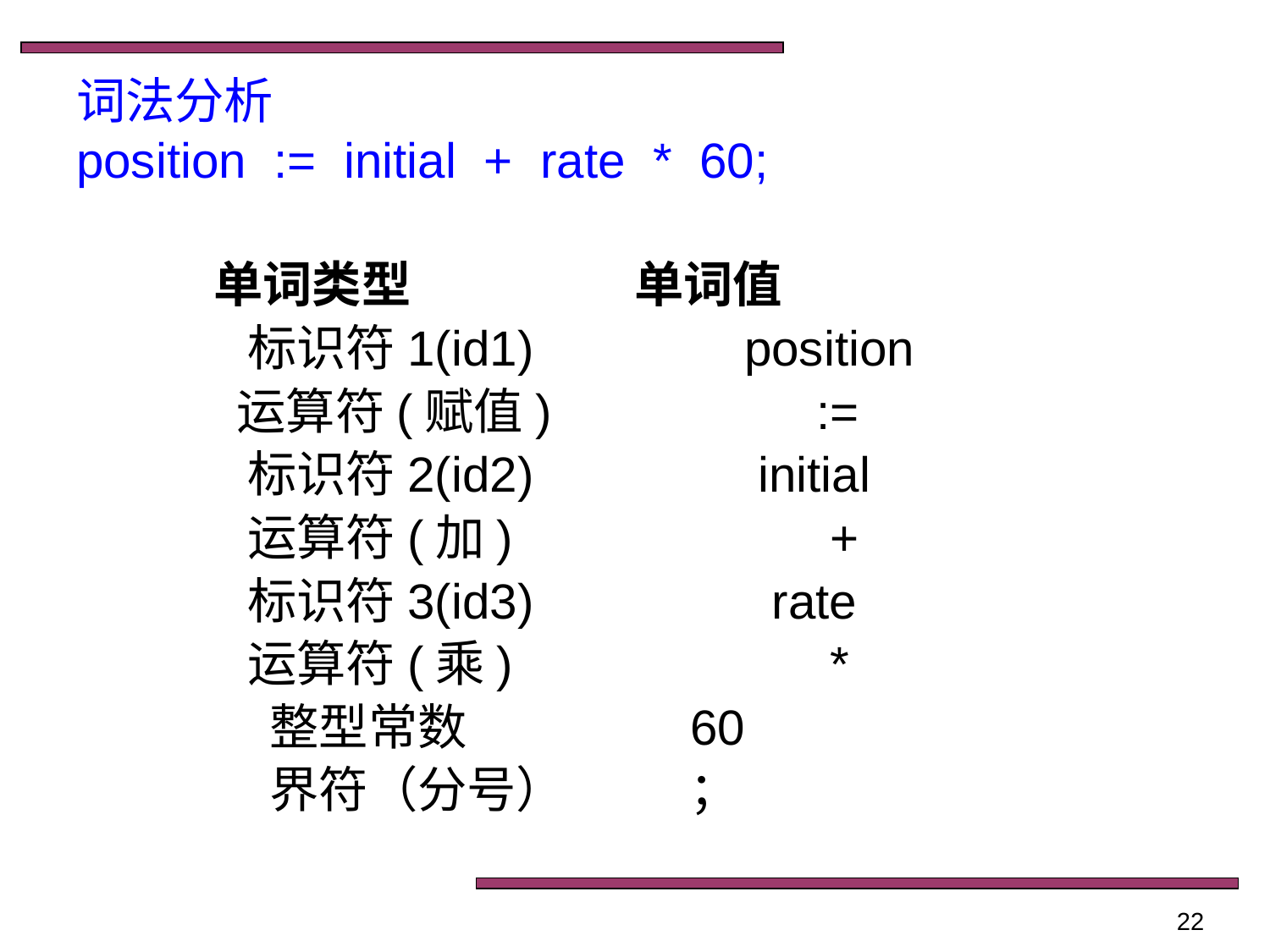

# 词法分析 position  :=  initial  +  rate  *  60;
单词类型		单词值
  标识符1(id1)	        position
 运算符(赋值)		    :=
  标识符2(id2)	         initial
  运算符(加)		     +
  标识符3(id3)	          rate
  运算符(乘)		     *
    整型常数		    60
    界符（分号）	     ；
22